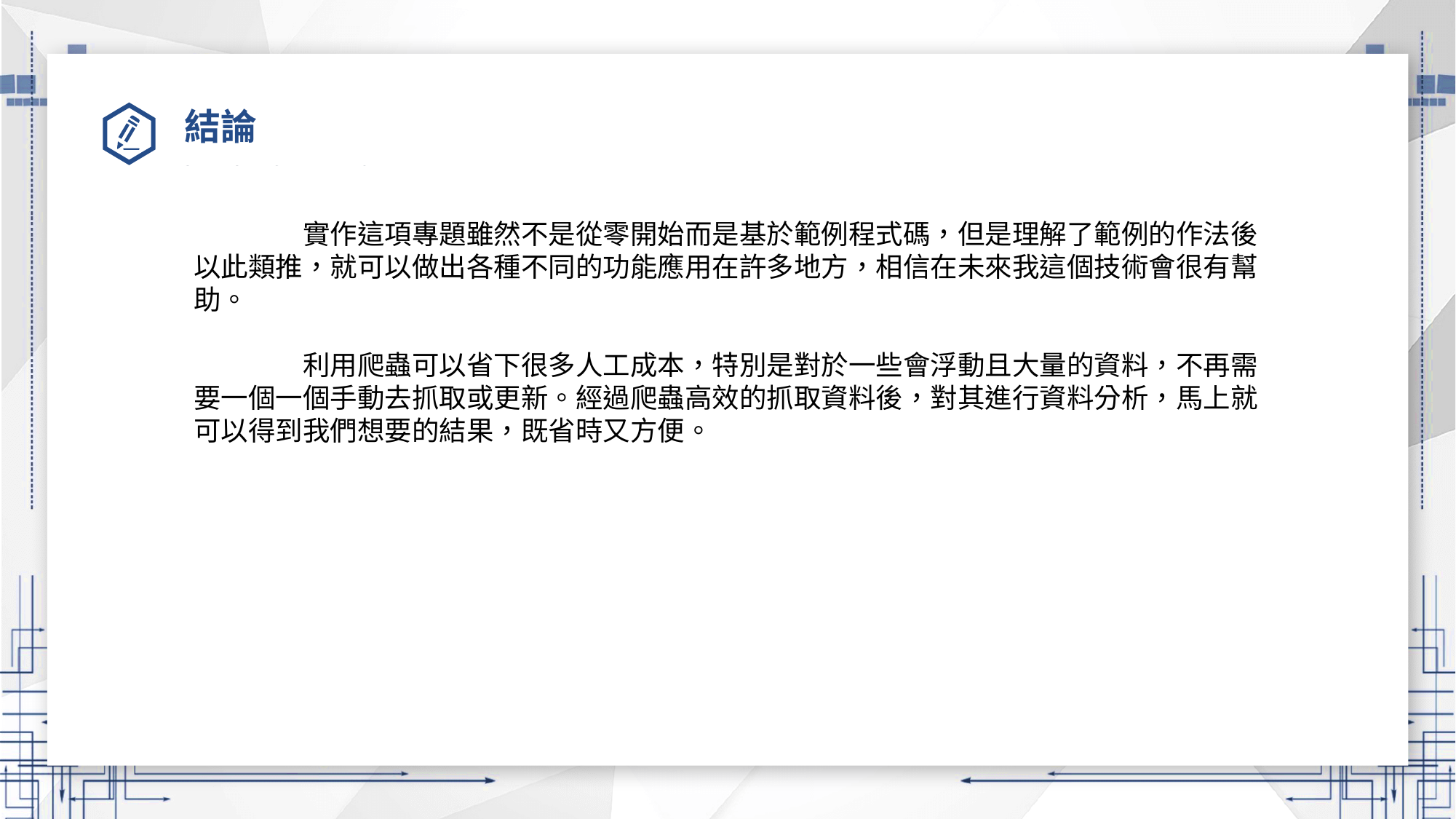

# 結論

	實作這項專題雖然不是從零開始而是基於範例程式碼，但是理解了範例的作法後以此類推，就可以做出各種不同的功能應用在許多地方，相信在未來我這個技術會很有幫助。

	利用爬蟲可以省下很多人工成本，特別是對於一些會浮動且大量的資料，不再需要一個一個手動去抓取或更新。經過爬蟲高效的抓取資料後，對其進行資料分析，馬上就可以得到我們想要的結果，既省時又方便。